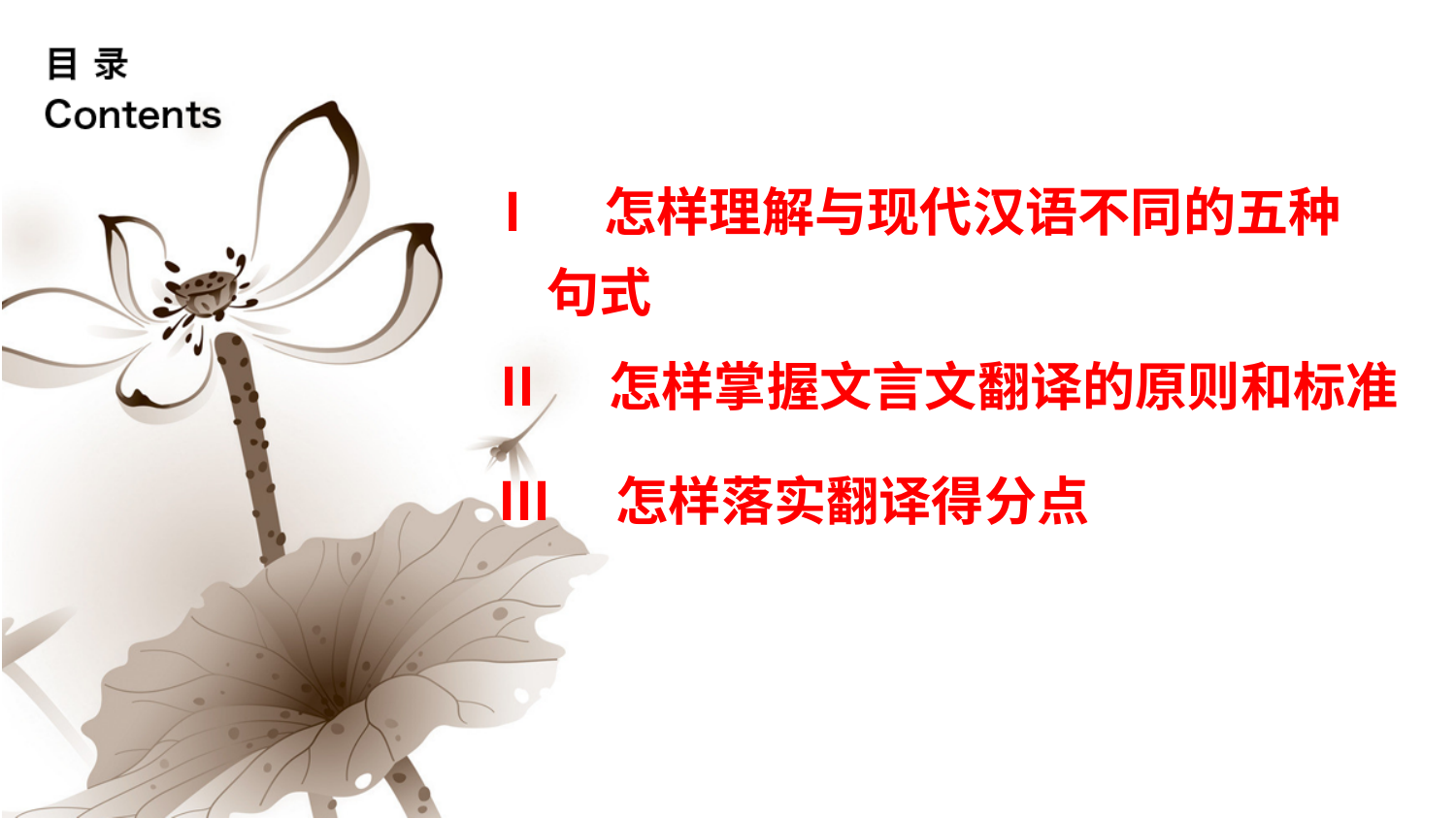

Ⅰ　怎样理解与现代汉语不同的五种
    句式
Ⅱ　怎样掌握文言文翻译的原则和标准
Ⅲ　怎样落实翻译得分点